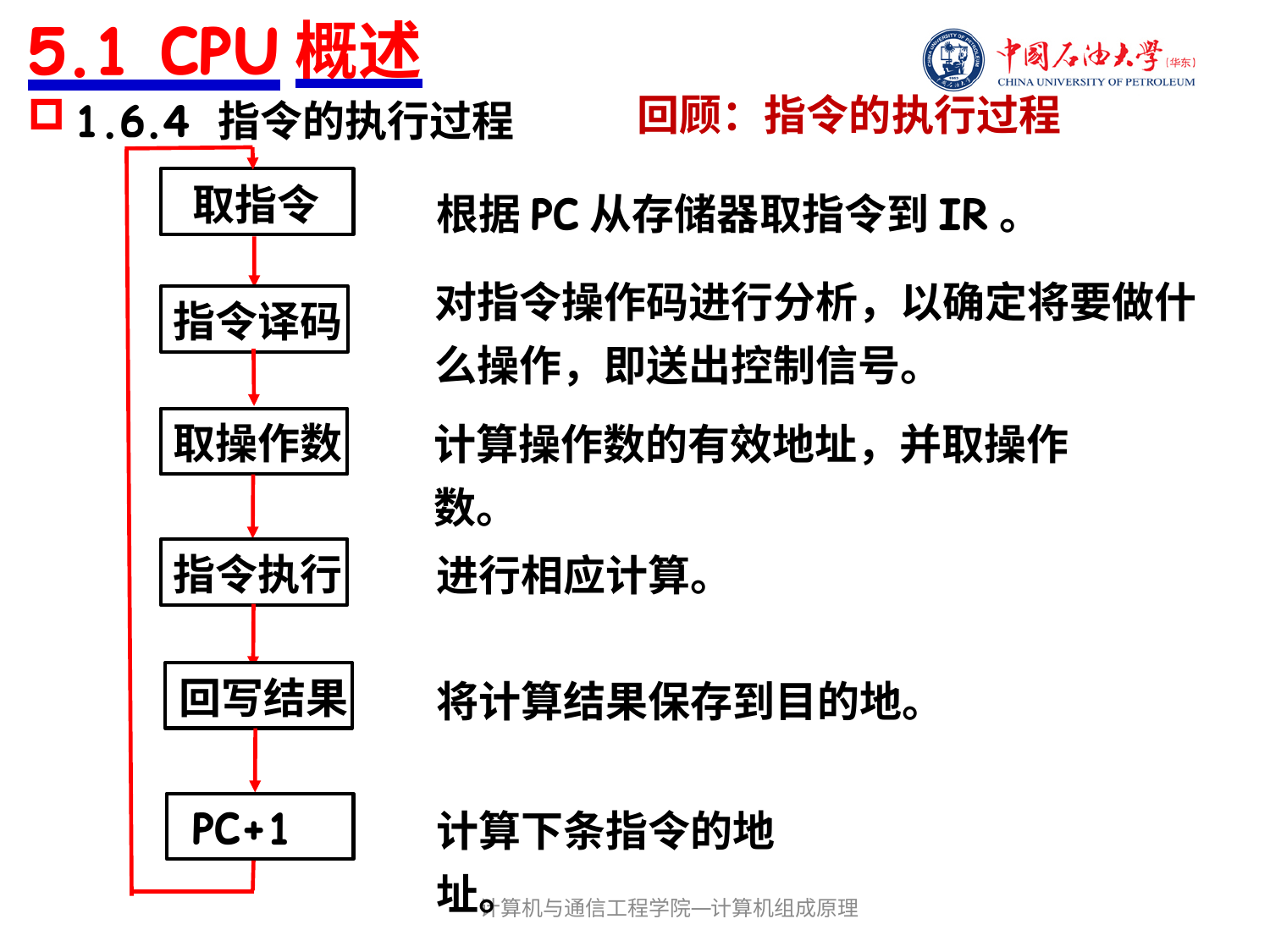

# 5.1 CPU概述
回顾：指令的执行过程
1.6.4 指令的执行过程

PC+1

取指令
根据PC从存储器取指令到IR。
对指令操作码进行分析，以确定将要做什么操作，即送出控制信号。

指令译码
计算操作数的有效地址，并取操作数。

取操作数
进行相应计算。

指令执行
将计算结果保存到目的地。

回写结果
计算下条指令的地址。

计算机与通信工程学院—计算机组成原理
7